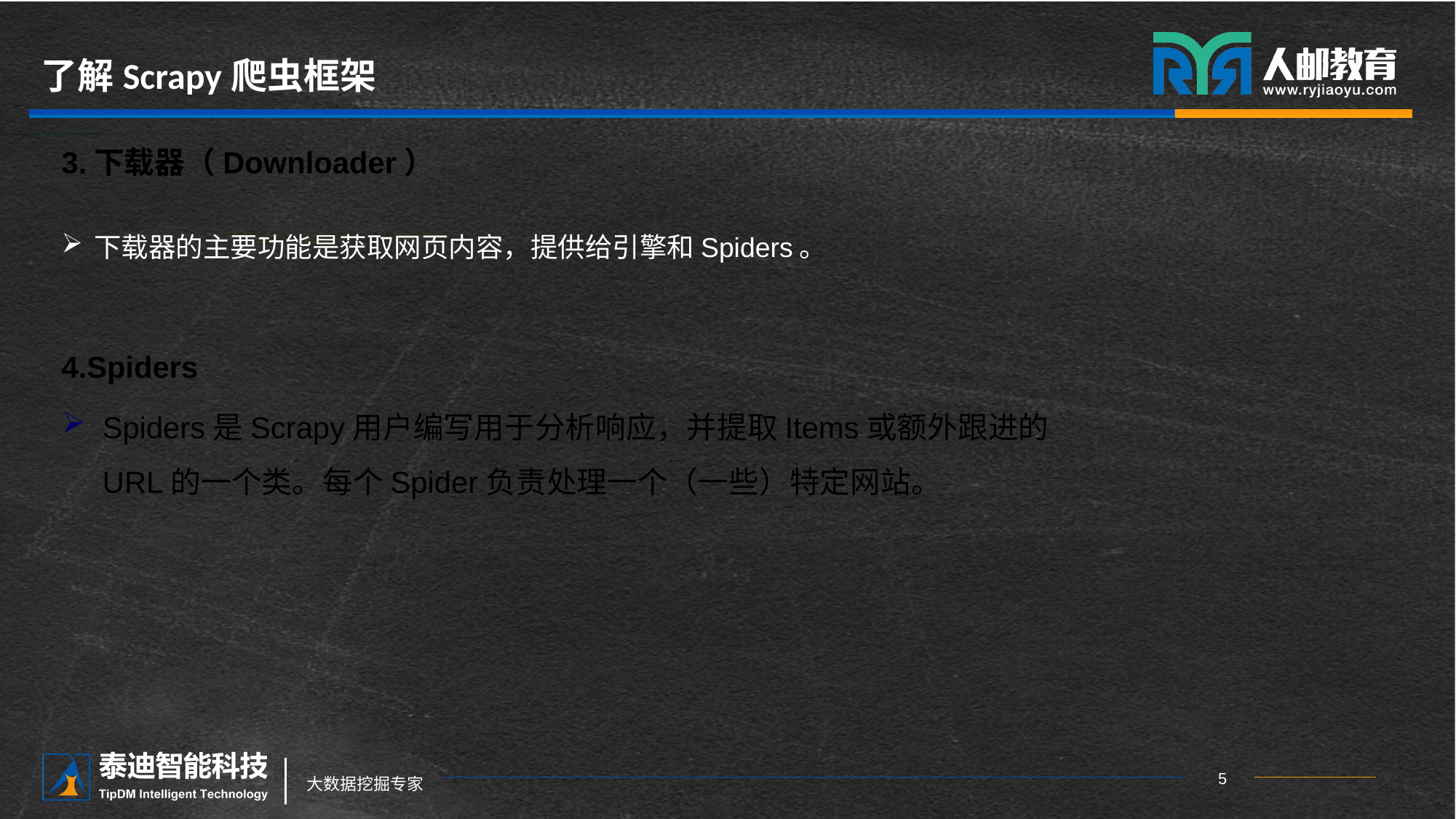

# 了解Scrapy爬虫框架
3.下载器（Downloader）
下载器的主要功能是获取网页内容，提供给引擎和Spiders。

4.Spiders
Spiders是Scrapy用户编写用于分析响应，并提取Items或额外跟进的URL的一个类。每个Spider负责处理一个（一些）特定网站。